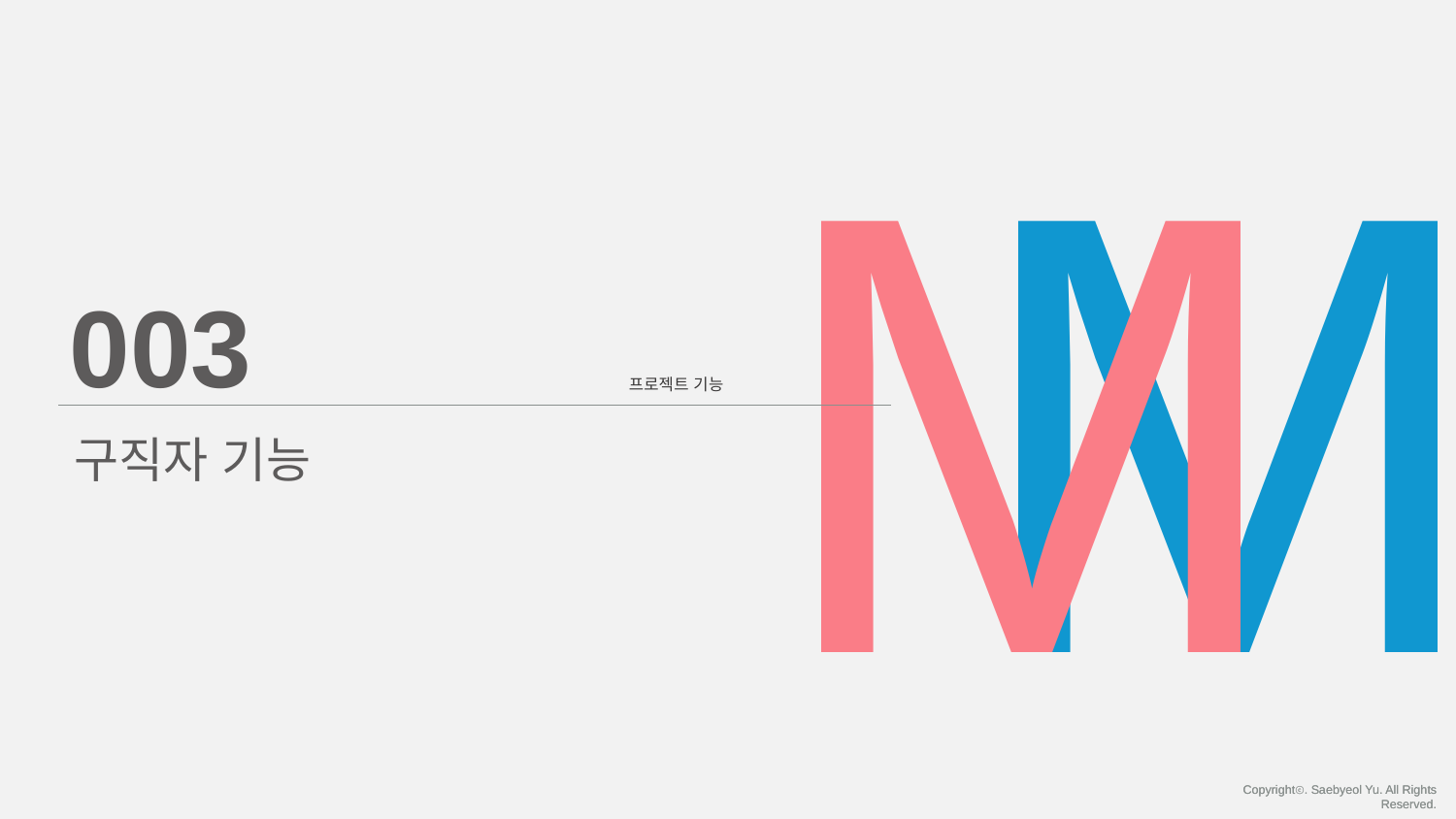

M
M
003
프로젝트 기능
구직자 기능
Copyrightⓒ. Saebyeol Yu. All Rights Reserved.